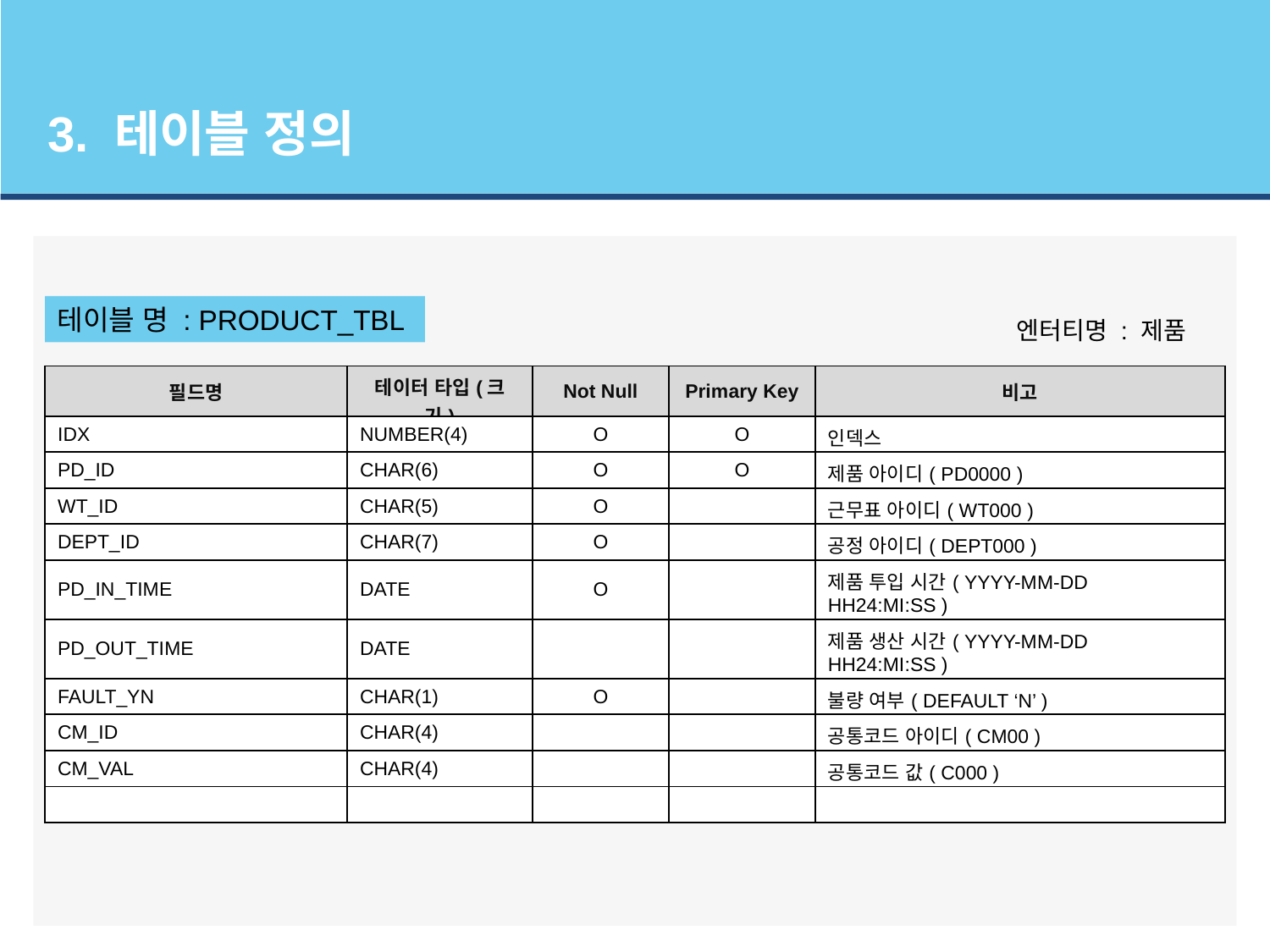

3. 테이블 정의

테이블 명 : PRODUCT_TBL
엔터티명 : 제품
| 필드명 | 테이터 타입(크기) | Not Null | Primary Key | 비고 |
| --- | --- | --- | --- | --- |
| IDX | NUMBER(4) | O | O | 인덱스 |
| PD\_ID | CHAR(6) | O | O | 제품 아이디( PD0000 ) |
| WT\_ID | CHAR(5) | O |  | 근무표 아이디( WT000 ) |
| DEPT\_ID | CHAR(7) | O |  | 공정 아이디( DEPT000 ) |
| PD\_IN\_TIME | DATE | O |  | 제품 투입 시간( YYYY-MM-DD HH24:MI:SS ) |
| PD\_OUT\_TIME | DATE |  |  | 제품 생산 시간( YYYY-MM-DD HH24:MI:SS ) |
| FAULT\_YN | CHAR(1) | O |  | 불량 여부( DEFAULT ‘N’ ) |
| CM\_ID | CHAR(4) |  |  | 공통코드 아이디( CM00 ) |
| CM\_VAL | CHAR(4) |  |  | 공통코드 값( C000 ) |
|  |  |  |  |  |